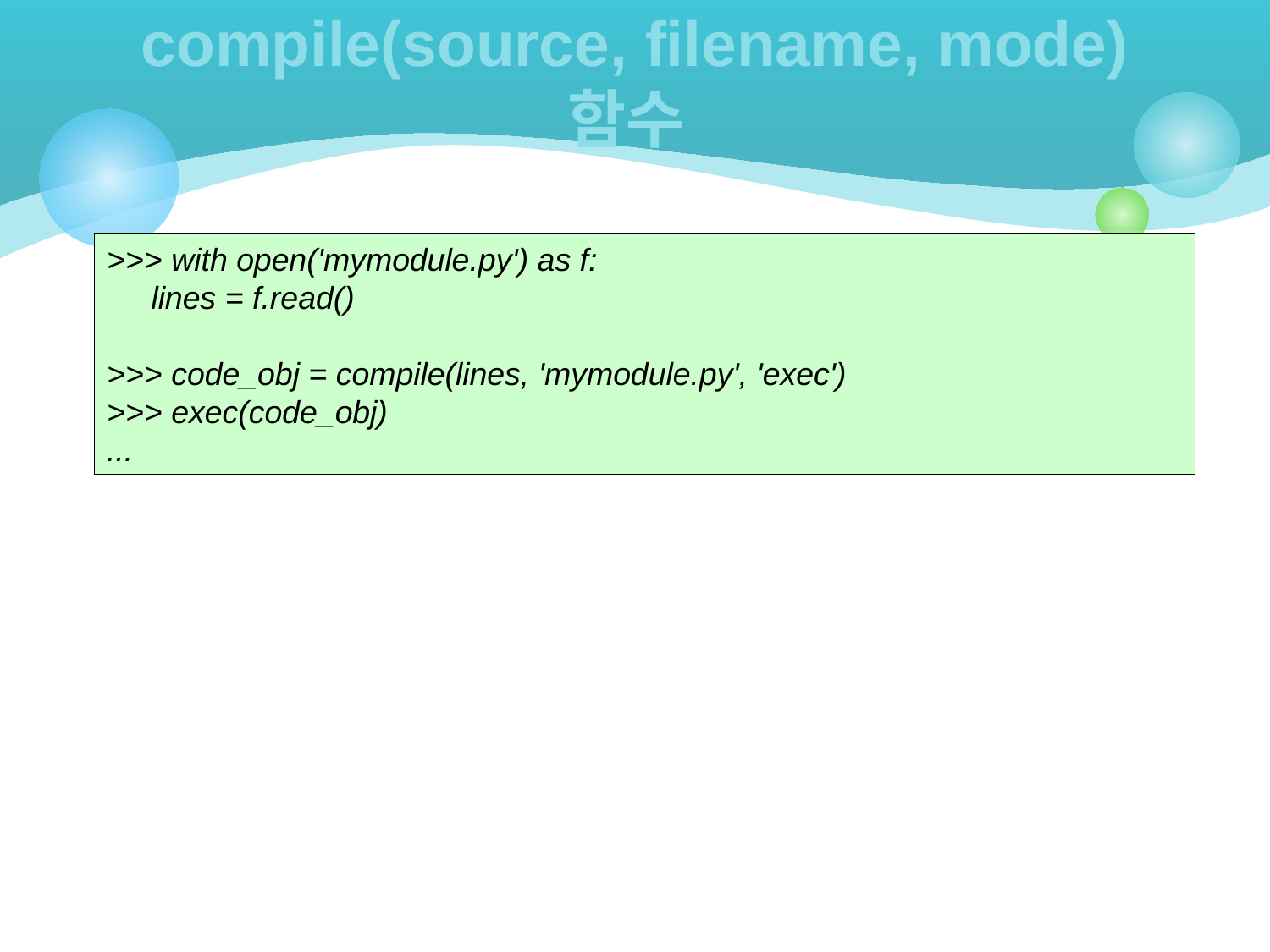

# compile(source, filename, mode) 함수
>>> with open('mymodule.py') as f:
     lines = f.read()

>>> code_obj = compile(lines, 'mymodule.py', 'exec')
>>> exec(code_obj)
...